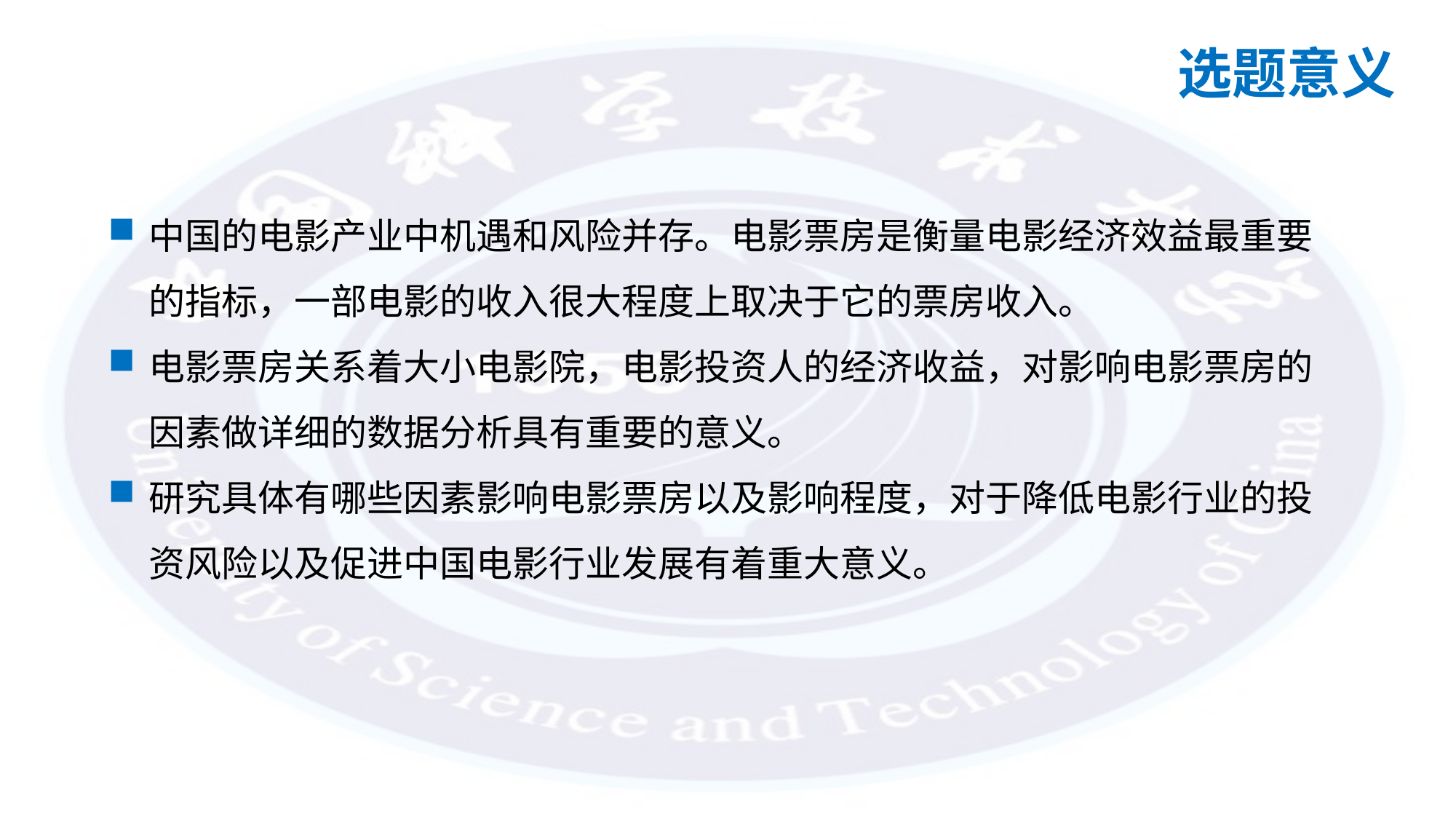

选题意义

中国的电影产业中机遇和风险并存。电影票房是衡量电影经济效益最重要的指标，一部电影的收入很大程度上取决于它的票房收入。
电影票房关系着大小电影院，电影投资人的经济收益，对影响电影票房的因素做详细的数据分析具有重要的意义。
研究具体有哪些因素影响电影票房以及影响程度，对于降低电影行业的投资风险以及促进中国电影行业发展有着重大意义。